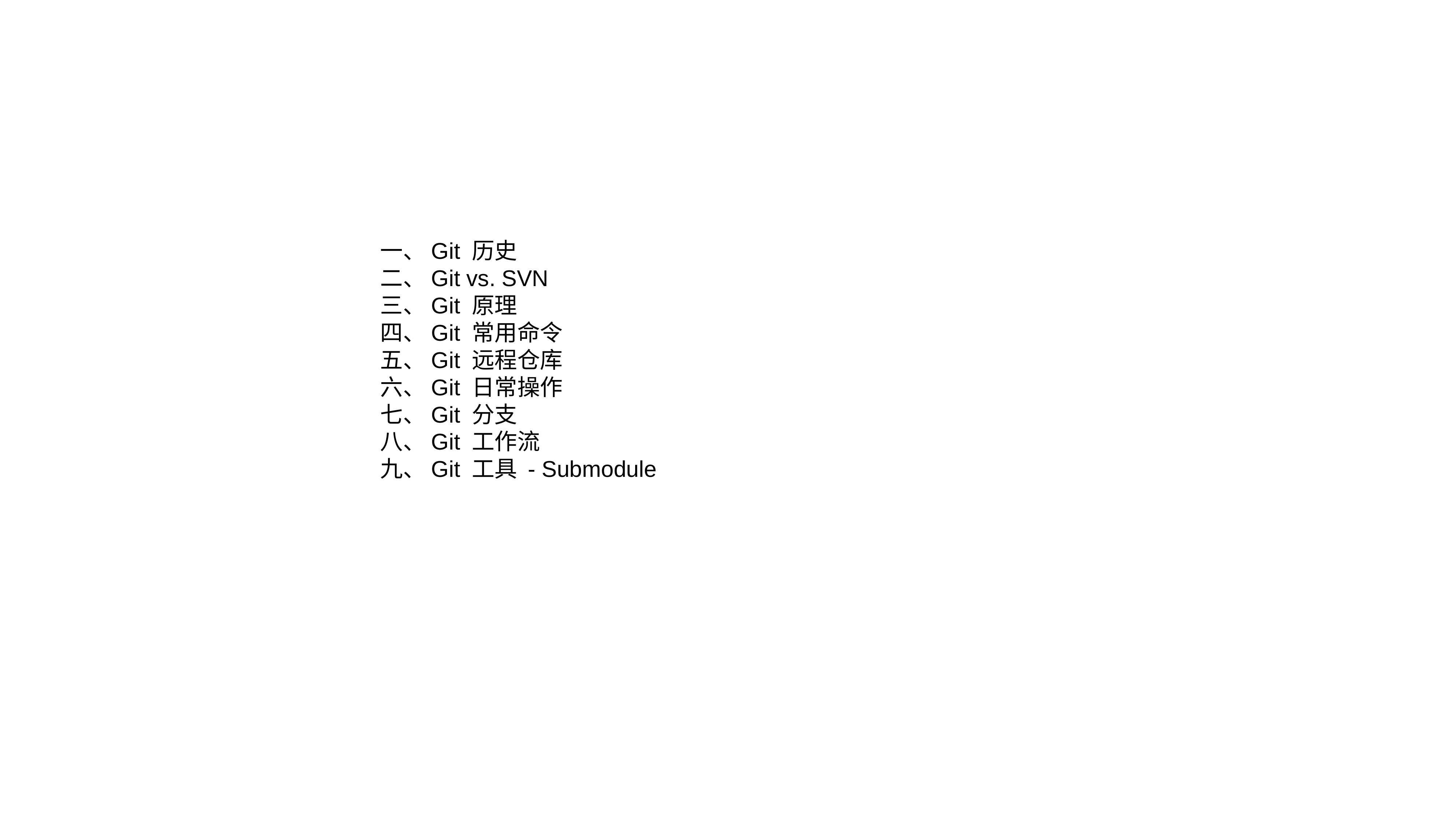

一、Git 历史
二、Git vs. SVN
三、Git 原理
四、Git 常用命令
五、Git 远程仓库
六、Git 日常操作
七、Git 分支
八、Git 工作流
九、Git 工具 - Submodule